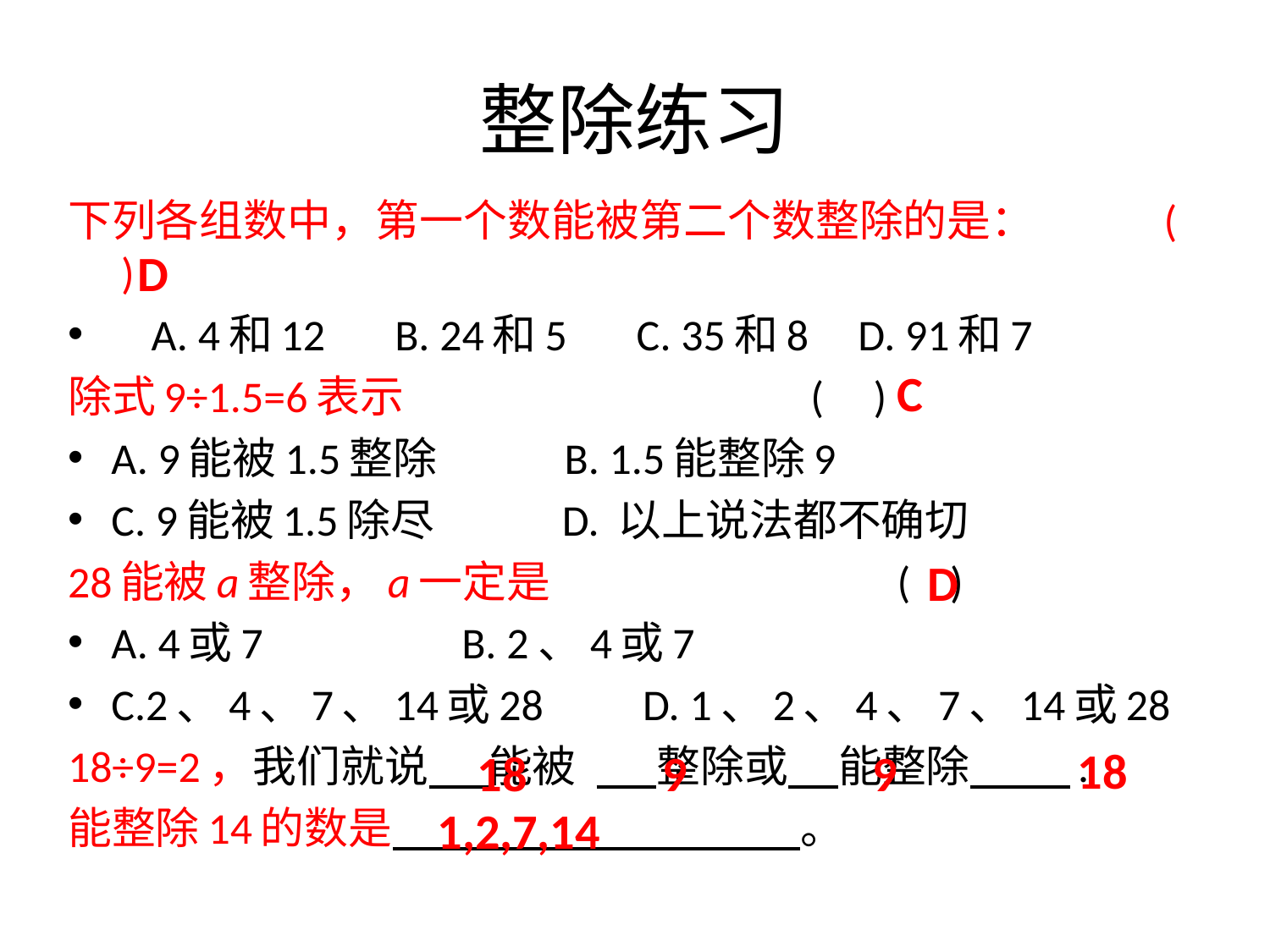

# 整除练习
下列各组数中，第一个数能被第二个数整除的是：            (    )
    A. 4和12       B. 24和5       C. 35和8     D. 91和7
除式9÷1.5=6表示                                        (     )
A. 9能被1.5整除            B. 1.5能整除9
C. 9能被1.5除尽            D. 以上说法都不确切
28能被a整除，a一定是                                  (    )
A. 4或7                    B. 2、4或7
C.2、4、7、14或28          D. 1、2、4、7、14或28
18÷9=2，我们就说      能被        整除或     能整除          .
能整除14的数是                                         。

D
C
D
18
18
9
9
1,2,7,14